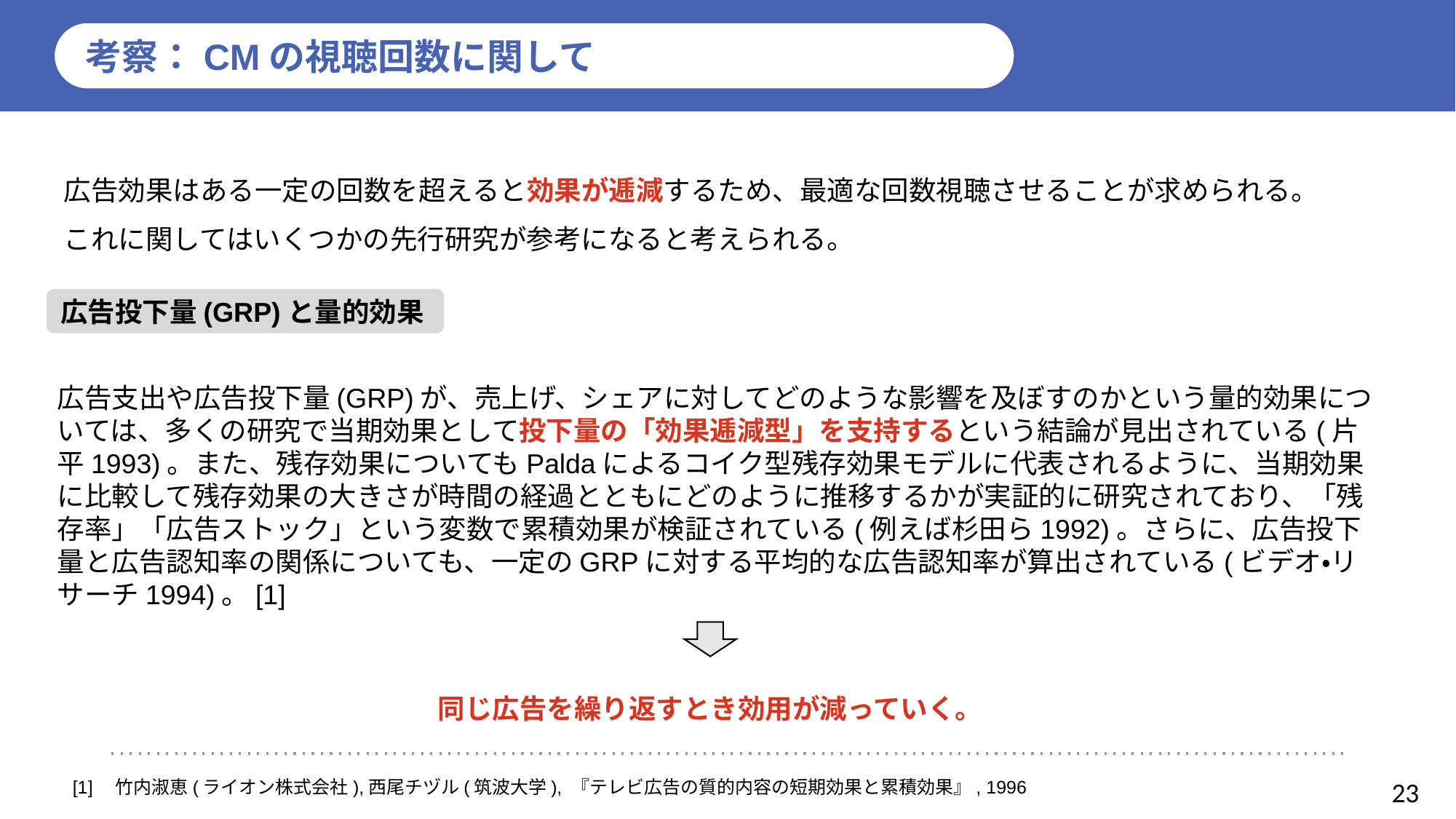

考察：CMの視聴回数に関して
広告効果はある一定の回数を超えると効果が逓減するため、最適な回数視聴させることが求められる。
これに関してはいくつかの先行研究が参考になると考えられる。

広告投下量(GRP)と量的効果
広告支出や広告投下量(GRP)が、売上げ、シェアに対してどのような影響を及ぼすのかという量的効果については、多くの研究で当期効果として投下量の「効果逓減型」を支持するという結論が見出されている(片平1993)。また、残存効果についてもPaldaによるコイク型残存効果モデルに代表されるように、当期効果に比較して残存効果の大きさが時間の経過とともにどのように推移するかが実証的に研究されており、「残存率」「広告ストック」という変数で累積効果が検証されている(例えば杉田ら1992)。さらに、広告投下量と広告認知率の関係についても、一定のGRPに対する平均的な広告認知率が算出されている(ビデオ・リサーチ1994)。[1]

同じ広告を繰り返すとき効用が減っていく。
[1]　竹内淑恵(ライオン株式会社),西尾チヅル(筑波大学), 『テレビ広告の質的内容の短期効果と累積効果』, 1996
23